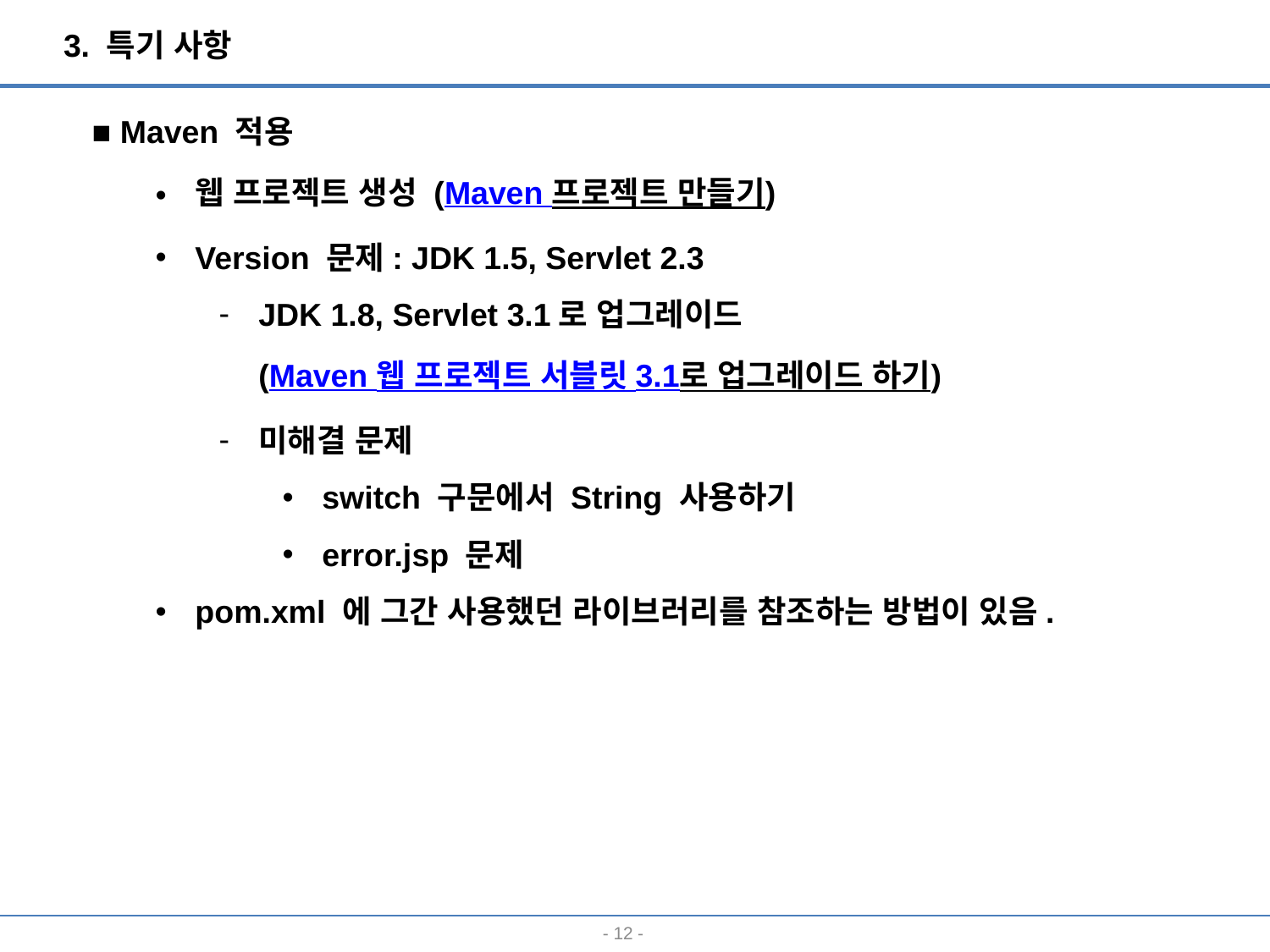

3. 특기 사항
■ Maven 적용
웹 프로젝트 생성 (Maven 프로젝트 만들기)
Version 문제: JDK 1.5, Servlet 2.3
JDK 1.8, Servlet 3.1로 업그레이드
(Maven 웹 프로젝트 서블릿 3.1로 업그레이드 하기)
미해결 문제
switch 구문에서 String 사용하기
error.jsp 문제
pom.xml 에 그간 사용했던 라이브러리를 참조하는 방법이 있음.
- 12 -